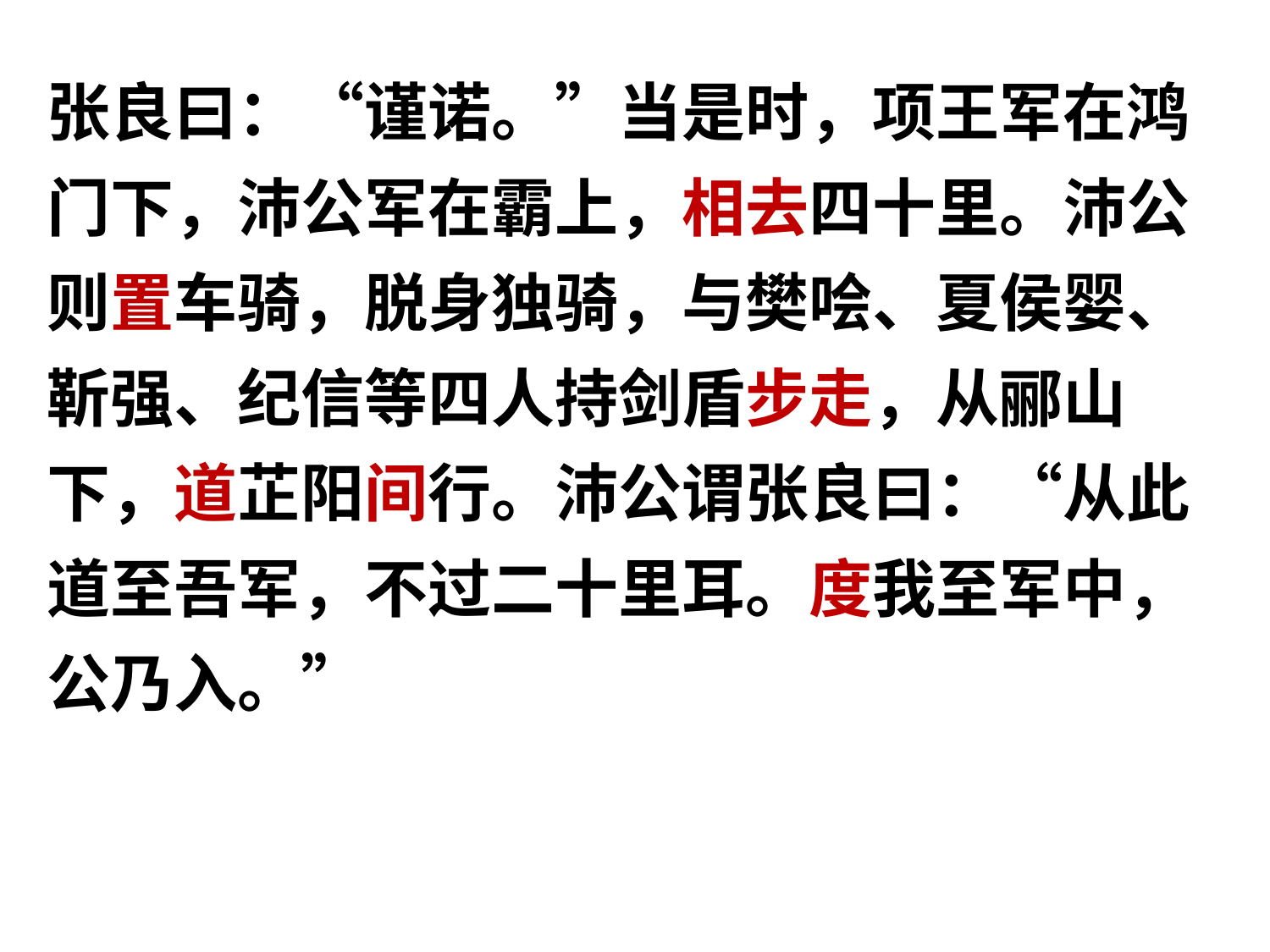

张良曰：“谨诺。”当是时，项王军在鸿门下，沛公军在霸上，相去四十里。沛公则置车骑，脱身独骑，与樊哙、夏侯婴、靳强、纪信等四人持剑盾步走，从郦山下，道芷阳间行。沛公谓张良曰：“从此道至吾军，不过二十里耳。度我至军中，公乃入。”